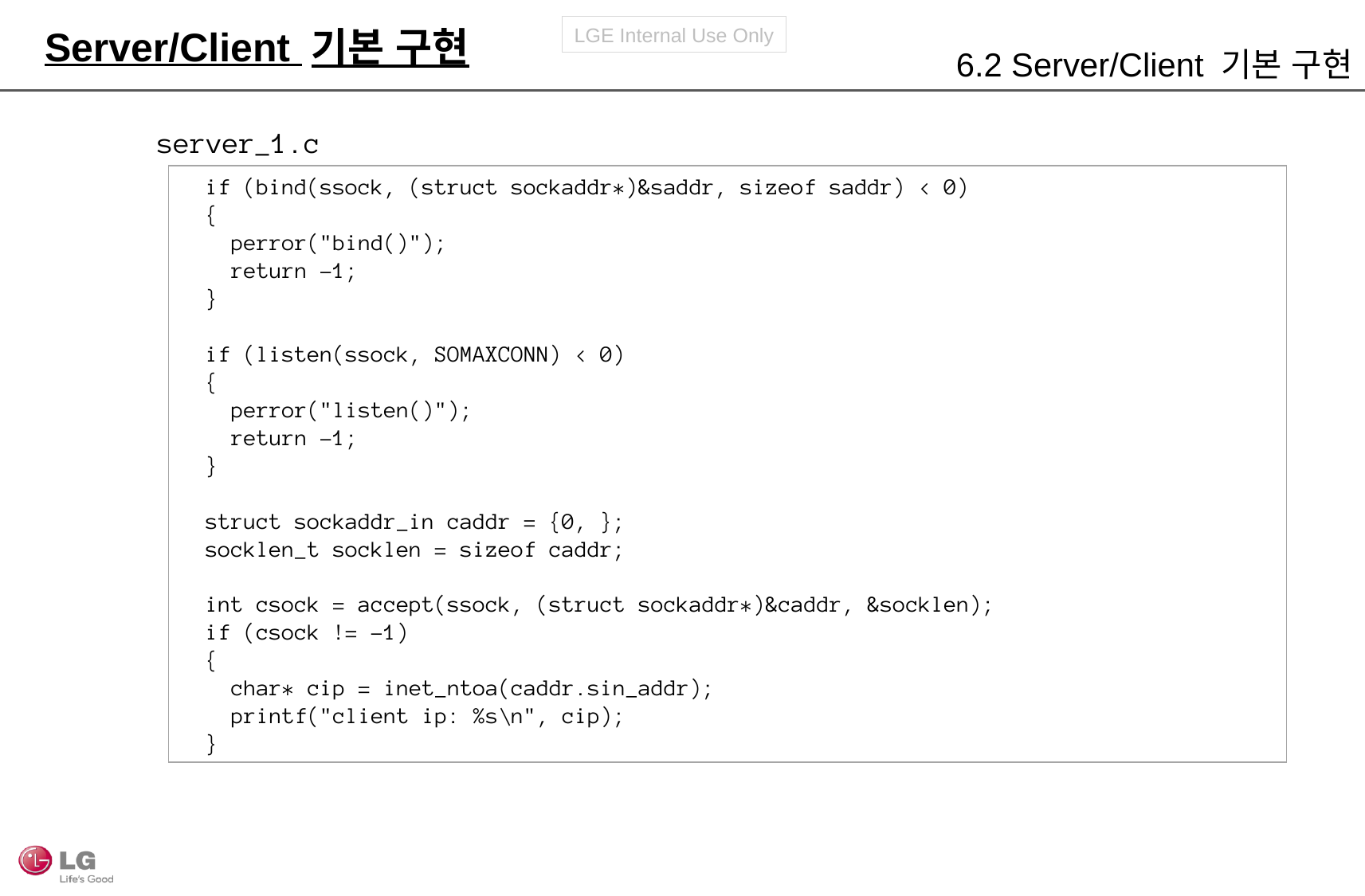

Server/Client 기본 구현
6.2 Server/Client 기본 구현
server_1.c
  if (bind(ssock, (struct sockaddr*)&saddr, sizeof saddr) < 0)
  {
    perror("bind()");
    return -1;
  }

  if (listen(ssock, SOMAXCONN) < 0)
  {
    perror("listen()");
    return -1;
  }

  struct sockaddr_in caddr = {0, };
  socklen_t socklen = sizeof caddr;

  int csock = accept(ssock, (struct sockaddr*)&caddr, &socklen);
  if (csock != -1)
  {
    char* cip = inet_ntoa(caddr.sin_addr);
    printf("client ip: %s\n", cip);
  }